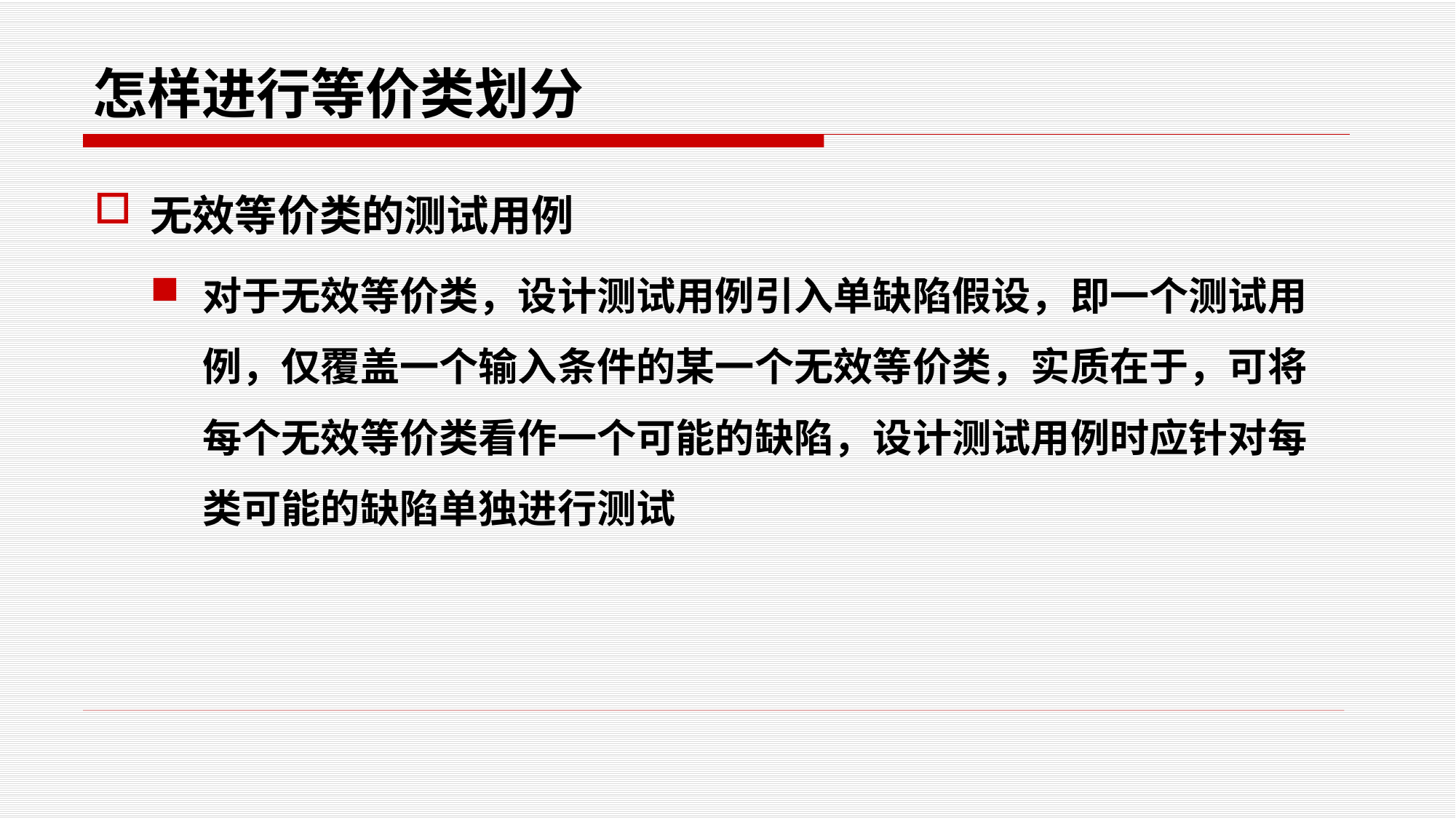

# 怎样进行等价类划分
无效等价类的测试用例
对于无效等价类，设计测试用例引入单缺陷假设，即一个测试用例，仅覆盖一个输入条件的某一个无效等价类，实质在于，可将每个无效等价类看作一个可能的缺陷，设计测试用例时应针对每类可能的缺陷单独进行测试
23